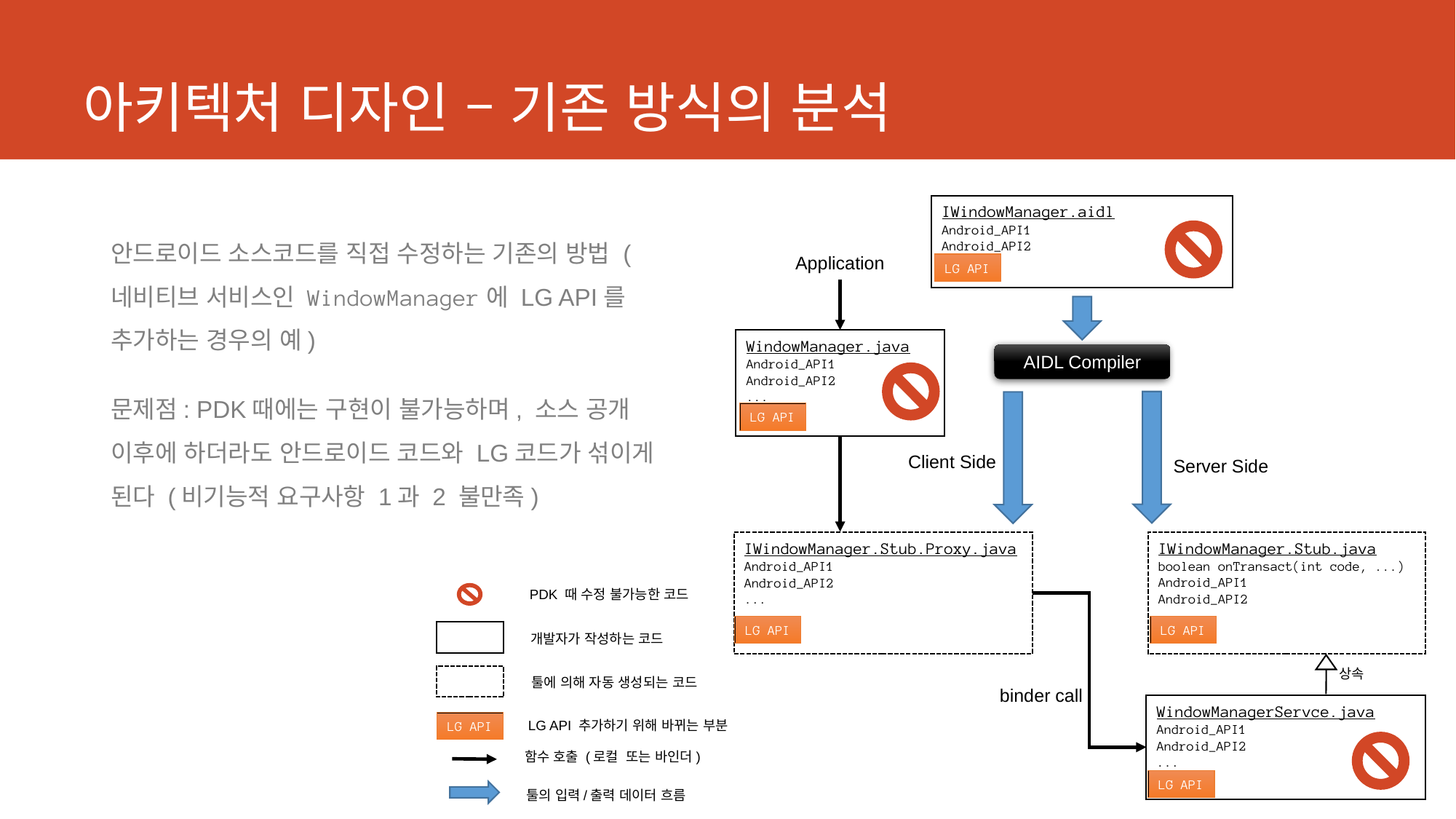

# 아키텍처 디자인 – 기존 방식의 분석
IWindowManager.aidl
Android_API1
Android_API2
...
안드로이드 소스코드를 직접 수정하는 기존의 방법 (네비티브 서비스인 WindowManager에 LG API를 추가하는 경우의 예)
문제점: PDK때에는 구현이 불가능하며, 소스 공개 이후에 하더라도 안드로이드 코드와 LG코드가 섞이게 된다 (비기능적 요구사항 1과 2 불만족)

Application
LG API

WindowManager.java
Android_API1
Android_API2
...
AIDL Compiler

LG API
Client Side
Server Side
IWindowManager.Stub.java
boolean onTransact(int code, ...)
Android_API1
Android_API2
...
IWindowManager.Stub.Proxy.java
Android_API1
Android_API2
...
PDK 때 수정 불가능한 코드

LG API
LG API

개발자가 작성하는 코드

상속

툴에 의해 자동 생성되는 코드
binder call
WindowManagerServce.java
Android_API1
Android_API2
...
LG API 추가하기 위해 바뀌는 부분
LG API

함수 호출 (로컬  또는 바인더)

LG API
툴의 입력/출력 데이터 흐름